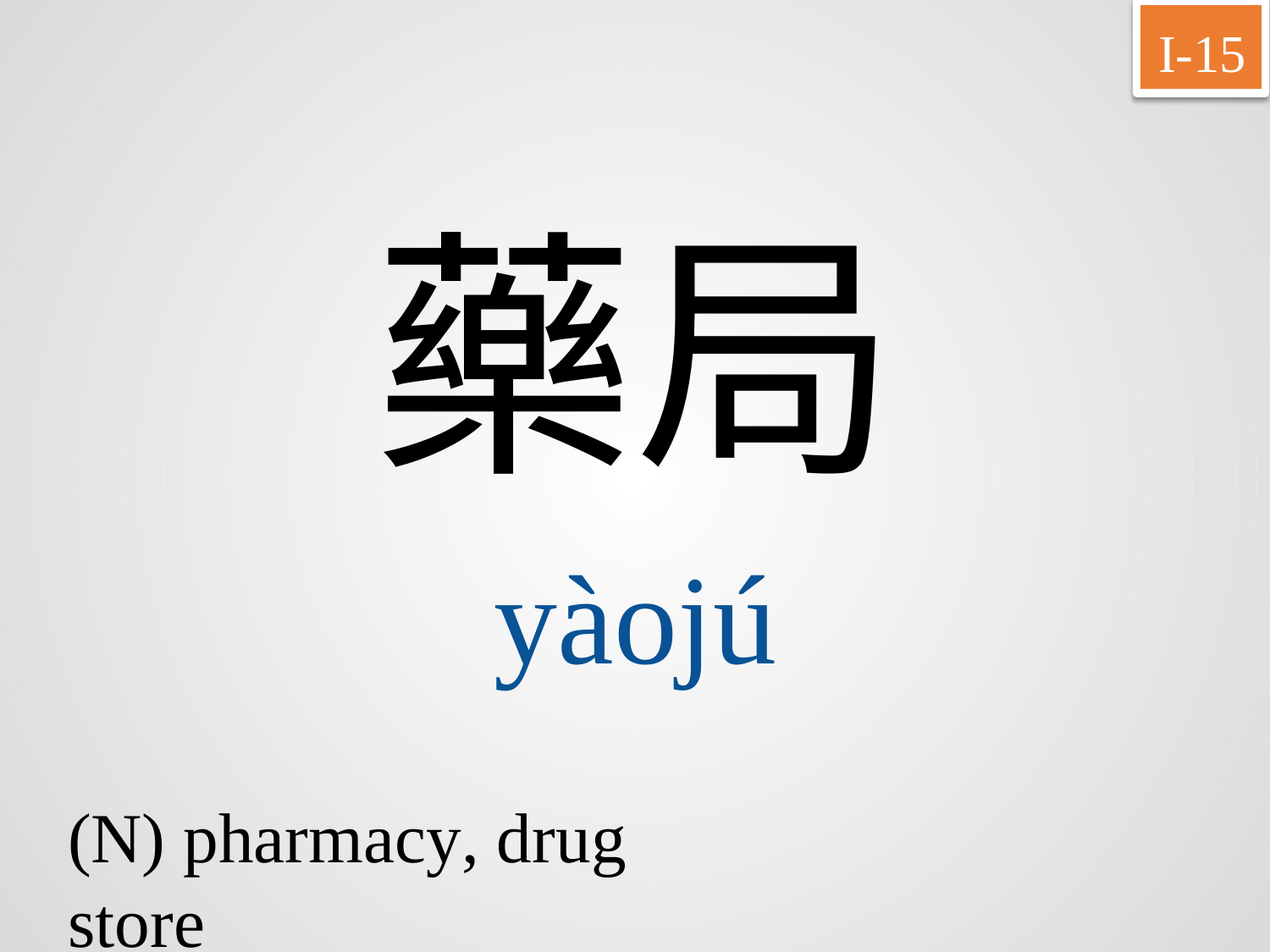

I-15

藥局
yàojú
(N) pharmacy, drug store